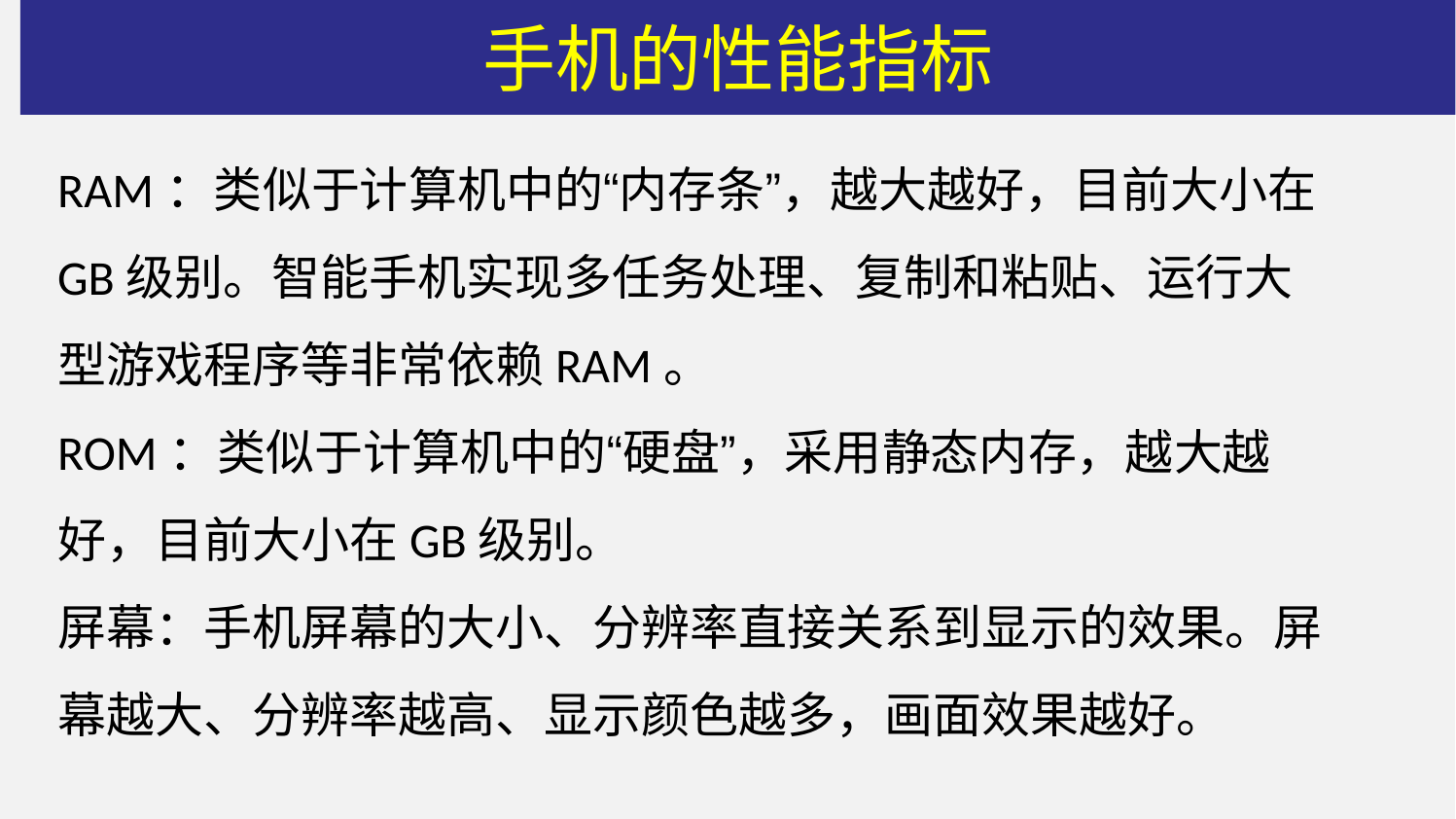

# 手机的性能指标
RAM：类似于计算机中的“内存条”，越大越好，目前大小在GB级别。智能手机实现多任务处理、复制和粘贴、运行大型游戏程序等非常依赖RAM。
ROM：类似于计算机中的“硬盘”，采用静态内存，越大越好，目前大小在GB级别。
屏幕：手机屏幕的大小、分辨率直接关系到显示的效果。屏幕越大、分辨率越高、显示颜色越多，画面效果越好。